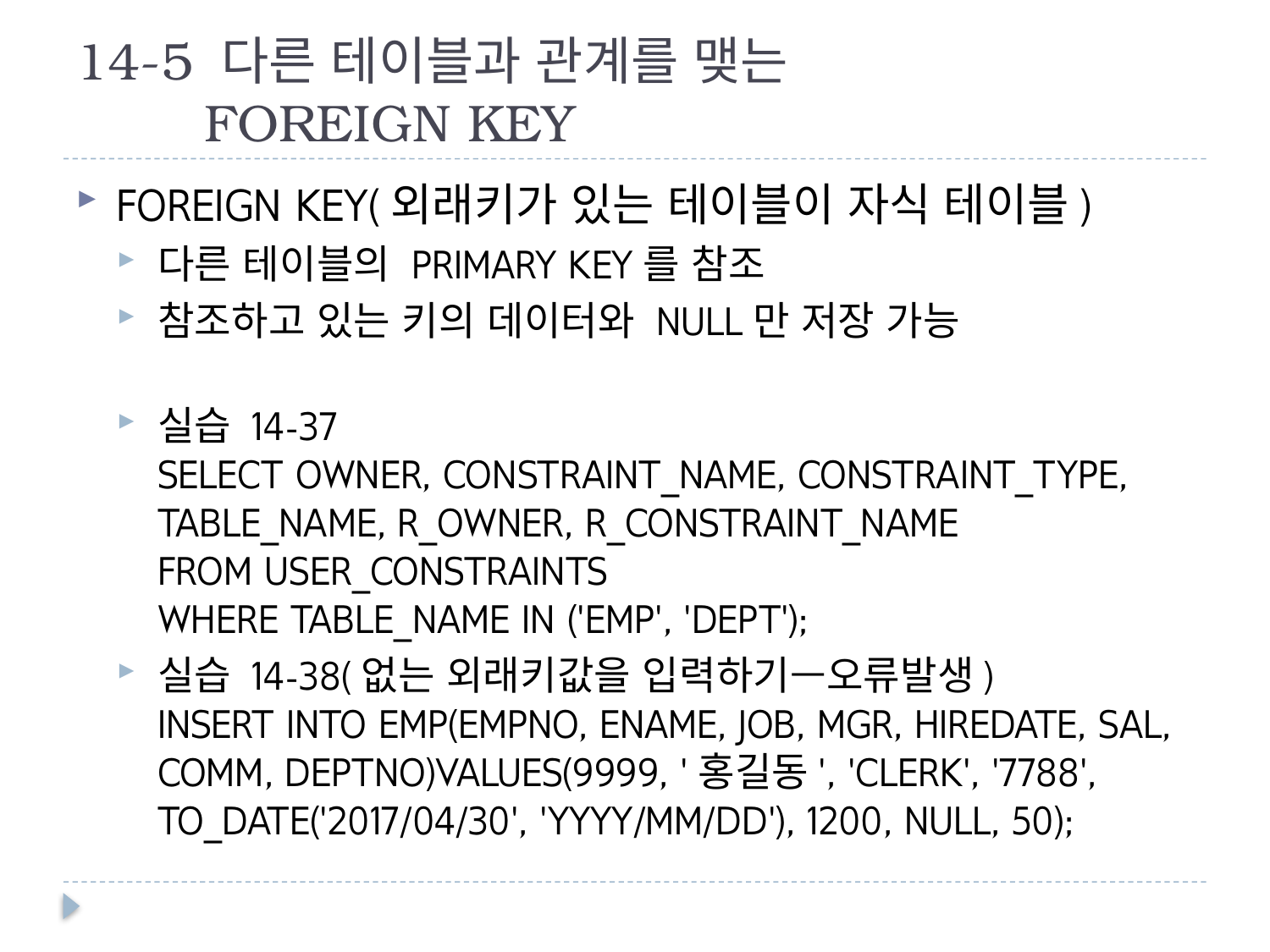

# 14-5 다른 테이블과 관계를 맺는 FOREIGN KEY
FOREIGN KEY(외래키가 있는 테이블이 자식 테이블)
다른 테이블의 PRIMARY KEY를 참조
참조하고 있는 키의 데이터와 NULL만 저장 가능
실습 14-37
SELECT OWNER, CONSTRAINT_NAME, CONSTRAINT_TYPE, TABLE_NAME, R_OWNER, R_CONSTRAINT_NAME
FROM USER_CONSTRAINTS
WHERE TABLE_NAME IN ('EMP', 'DEPT');
실습 14-38(없는 외래키값을 입력하기—오류발생)
INSERT INTO EMP(EMPNO, ENAME, JOB, MGR, HIREDATE, SAL, COMM, DEPTNO)VALUES(9999, '홍길동', 'CLERK', '7788', TO_DATE('2017/04/30', 'YYYY/MM/DD'), 1200, NULL, 50);